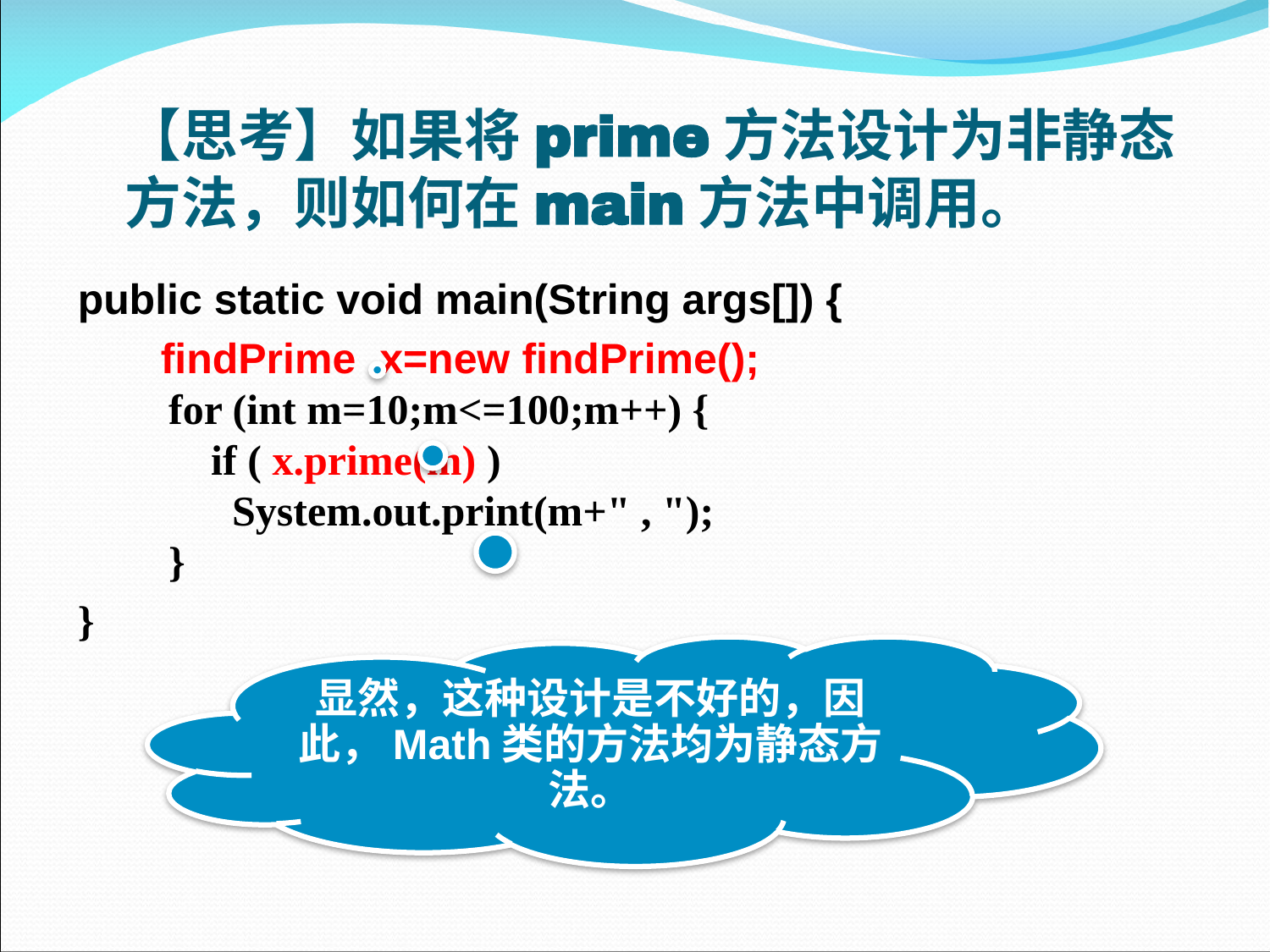

# 【思考】如果将prime方法设计为非静态方法，则如何在main方法中调用。
public static void main(String args[]) {
       findPrime  x=new findPrime();
     for (int m=10;m<=100;m++) {
         if ( x.prime(m) )
           System.out.print(m+" , ");
     }
}
显然，这种设计是不好的，因此，Math类的方法均为静态方法。